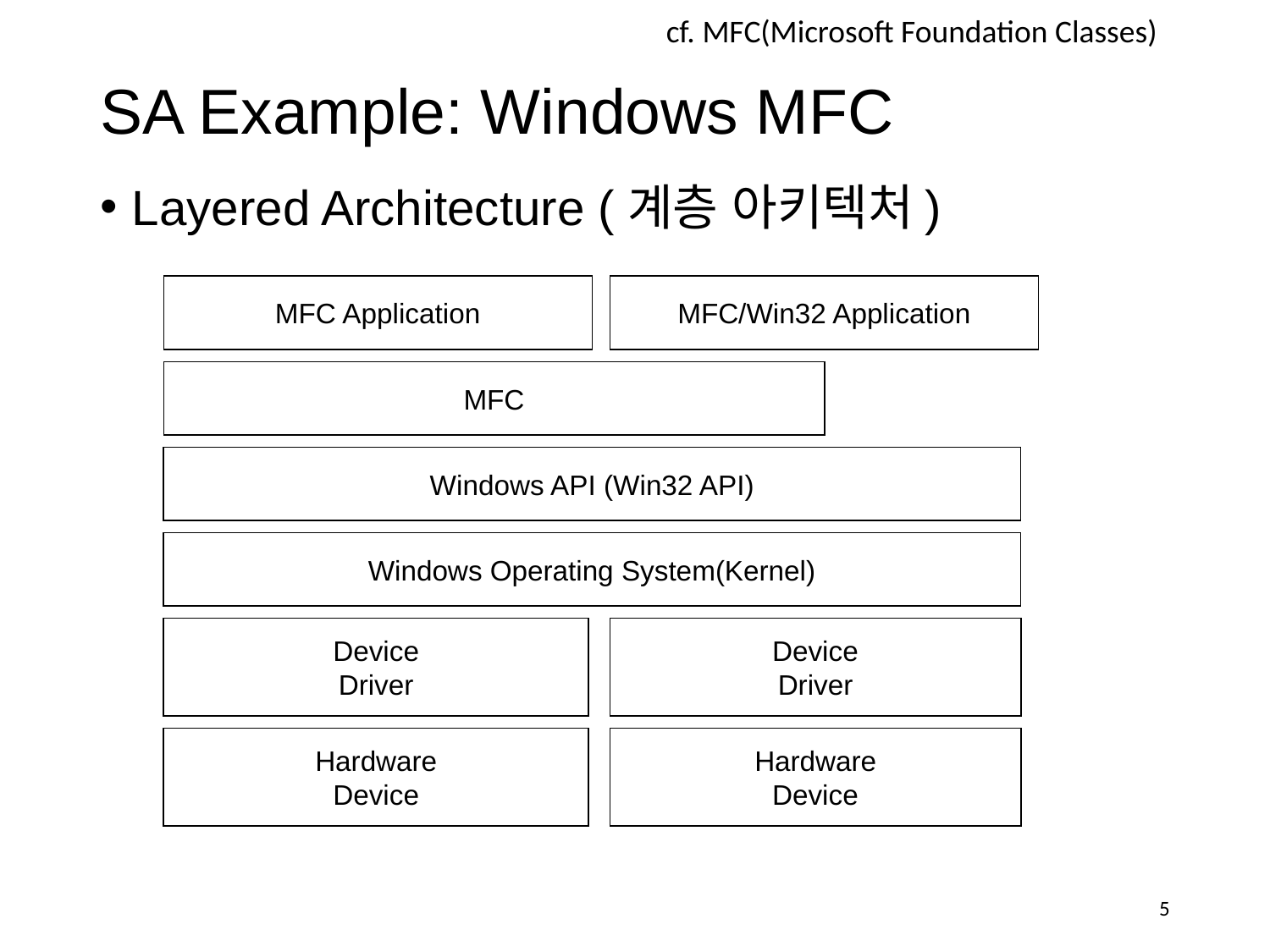

cf. MFC(Microsoft Foundation Classes)
# SA Example: Windows MFC
Layered Architecture (계층 아키텍처)
MFC Application
MFC/Win32 Application
MFC
Windows API (Win32 API)
Windows Operating System(Kernel)
Device
Driver
Device
Driver
Hardware
Device
Hardware
Device
5